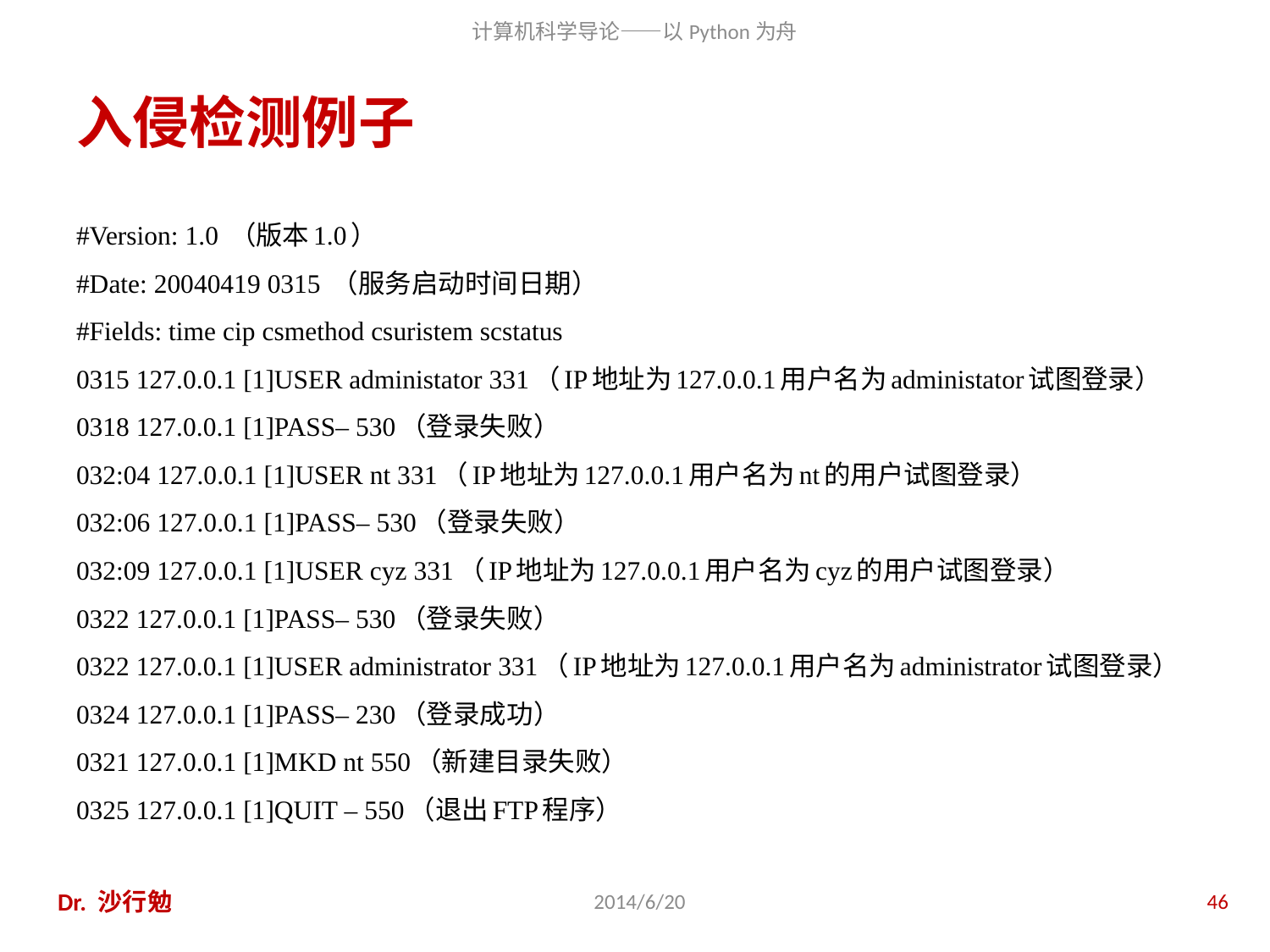

# 入侵检测例子
#Version: 1.0 （版本1.0）
#Date: 20040419 0315 （服务启动时间日期）
#Fields: time cip csmethod csuristem scstatus
0315 127.0.0.1 [1]USER administator 331（IP地址为127.0.0.1用户名为administator试图登录）
0318 127.0.0.1 [1]PASS– 530（登录失败）
032:04 127.0.0.1 [1]USER nt 331（IP地址为127.0.0.1用户名为nt的用户试图登录）
032:06 127.0.0.1 [1]PASS– 530（登录失败）
032:09 127.0.0.1 [1]USER cyz 331（IP地址为127.0.0.1用户名为cyz的用户试图登录）
0322 127.0.0.1 [1]PASS– 530（登录失败）
0322 127.0.0.1 [1]USER administrator 331（IP地址为127.0.0.1用户名为administrator试图登录）
0324 127.0.0.1 [1]PASS– 230（登录成功）
0321 127.0.0.1 [1]MKD nt 550（新建目录失败）
0325 127.0.0.1 [1]QUIT – 550（退出FTP程序）
Dr. 沙行勉
2014/6/20
46